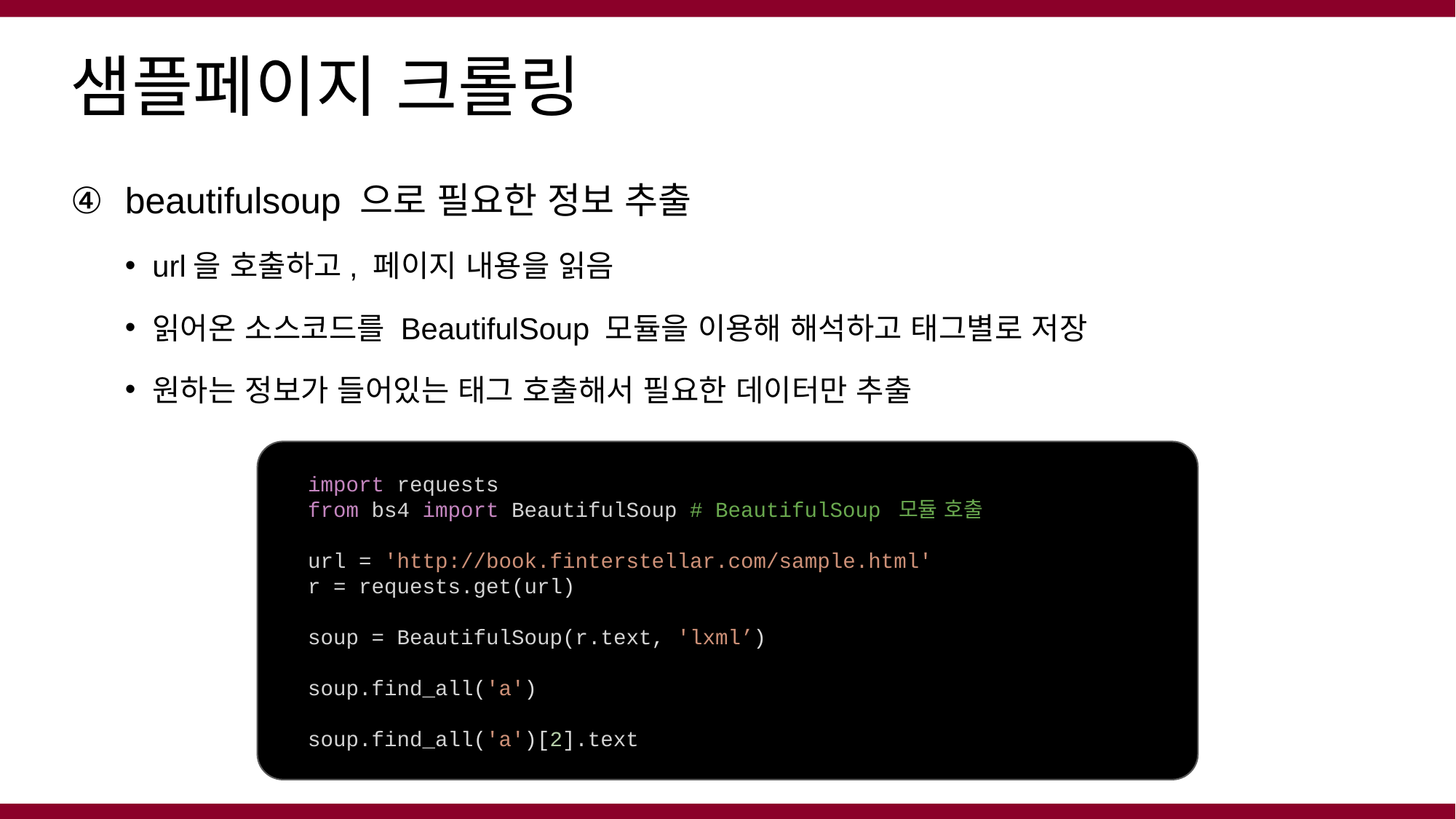

# 샘플페이지 크롤링
beautifulsoup 으로 필요한 정보 추출
url을 호출하고, 페이지 내용을 읽음
읽어온 소스코드를 BeautifulSoup 모듈을 이용해 해석하고 태그별로 저장
원하는 정보가 들어있는 태그 호출해서 필요한 데이터만 추출

import requests
from bs4 import BeautifulSoup # BeautifulSoup 모듈 호출
url = 'http://book.finterstellar.com/sample.html'
r = requests.get(url)
soup = BeautifulSoup(r.text, 'lxml’)

soup.find_all('a')
soup.find_all('a')[2].text